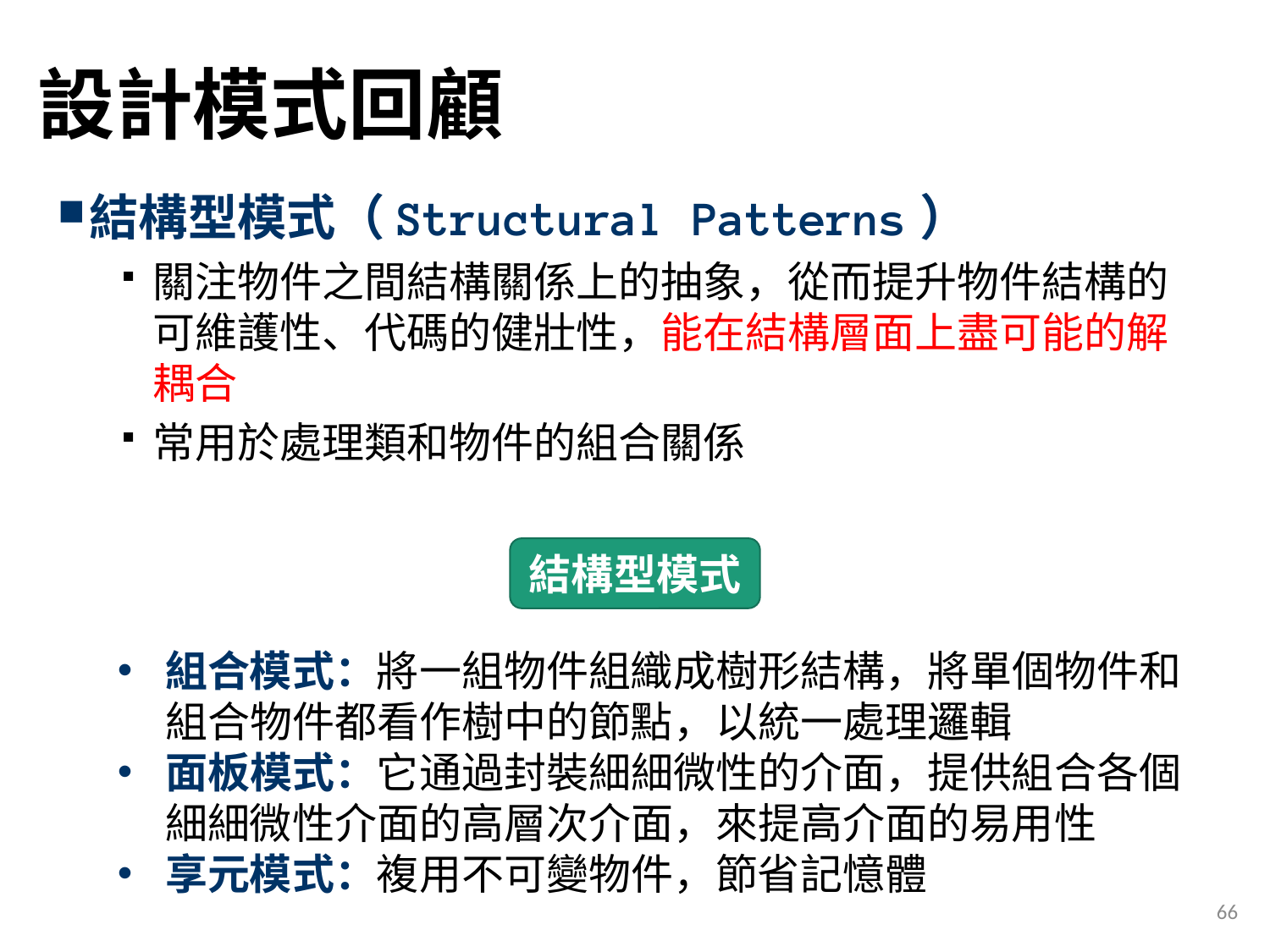

# 設計模式回顧
結構型模式（Structural Patterns）
關注物件之間結構關係上的抽象，從而提升物件結構的可維護性、代碼的健壯性，能在結構層面上盡可能的解耦合
常用於處理類和物件的組合關係

結構型模式
組合模式：將一組物件組織成樹形結構，將單個物件和組合物件都看作樹中的節點，以統一處理邏輯
面板模式：它通過封裝細細微性的介面，提供組合各個細細微性介面的高層次介面，來提高介面的易用性
享元模式：複用不可變物件，節省記憶體
66